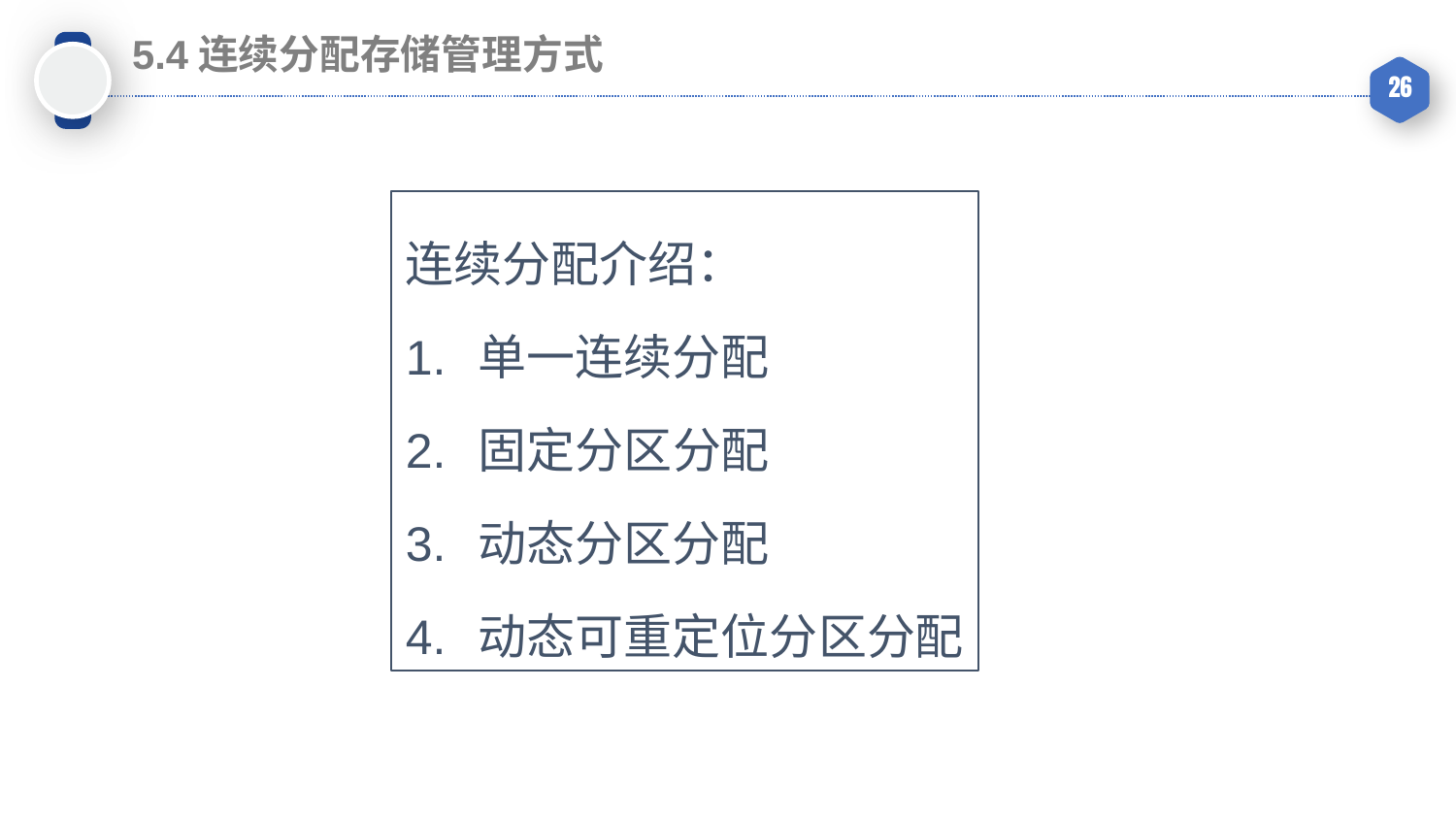

5.4连续分配存储管理方式
连续分配介绍：
单一连续分配
固定分区分配
动态分区分配
动态可重定位分区分配